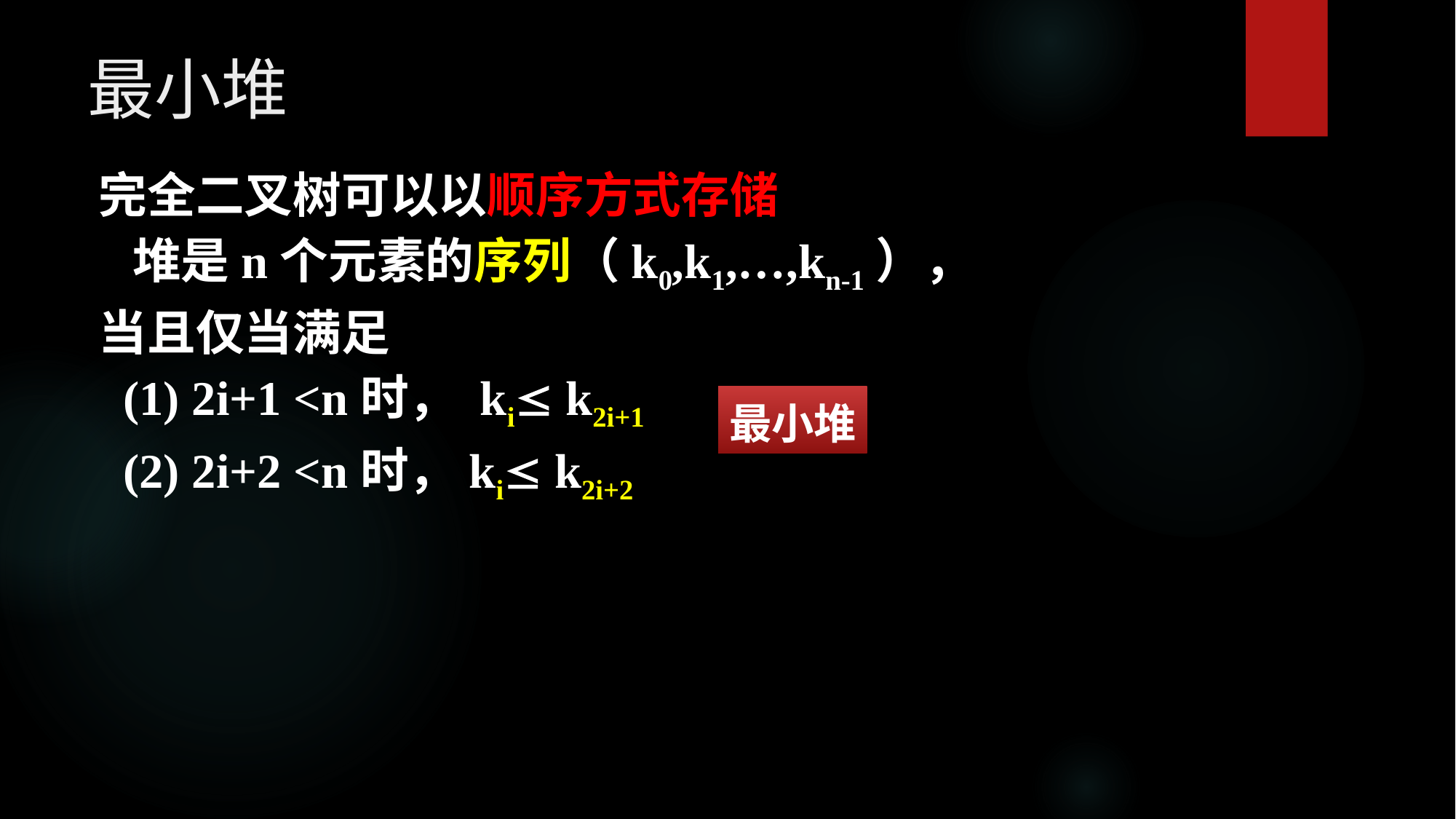

最小堆
完全二叉树可以以顺序方式存储
  堆是n个元素的序列（k0,k1,…,kn-1），
当且仅当满足
  (1) 2i+1 <n时， ki≤ k2i+1
  (2) 2i+2 <n时，ki≤ k2i+2

最小堆